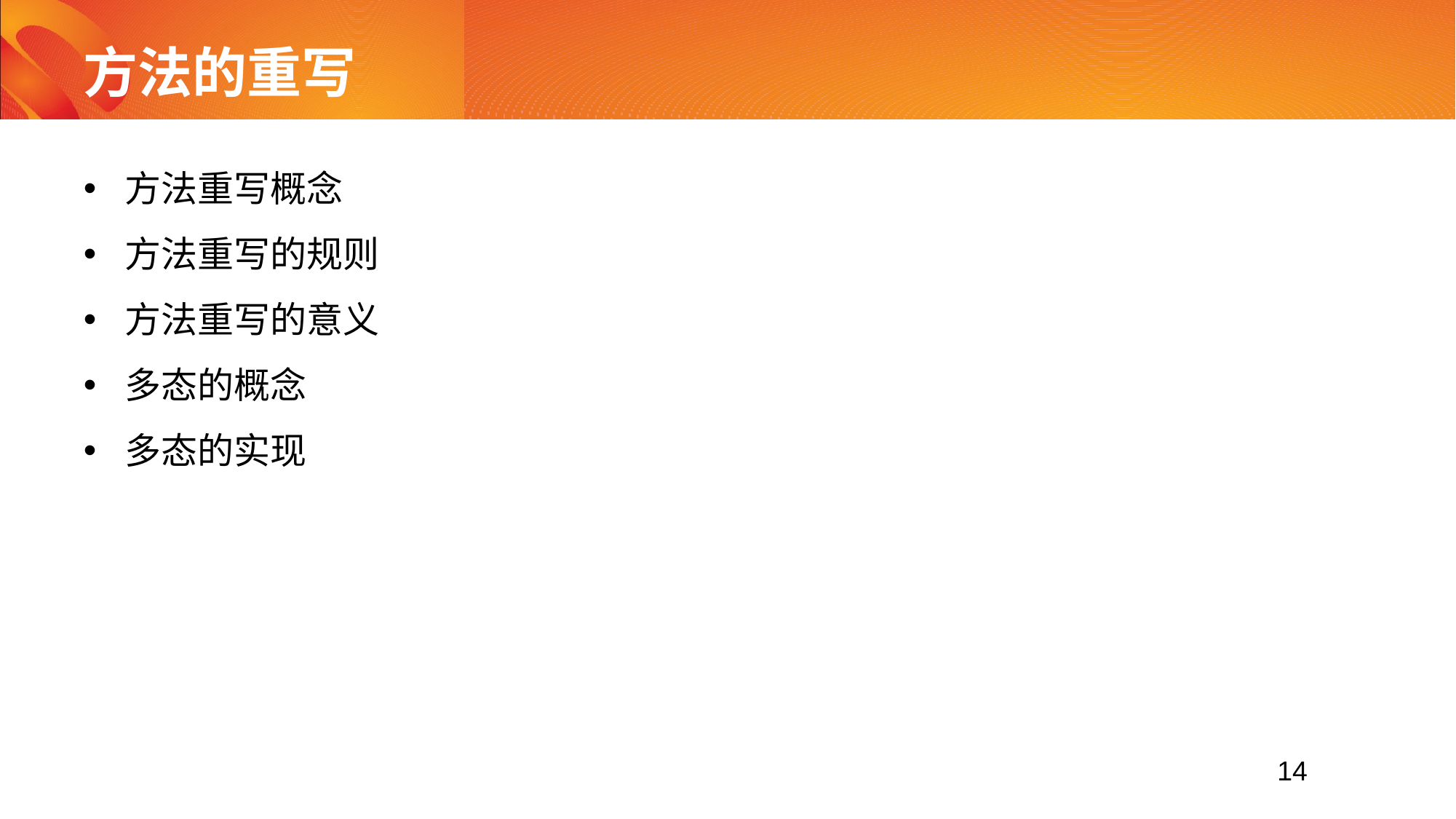

# 方法的重写
方法重写概念
方法重写的规则
方法重写的意义
多态的概念
多态的实现